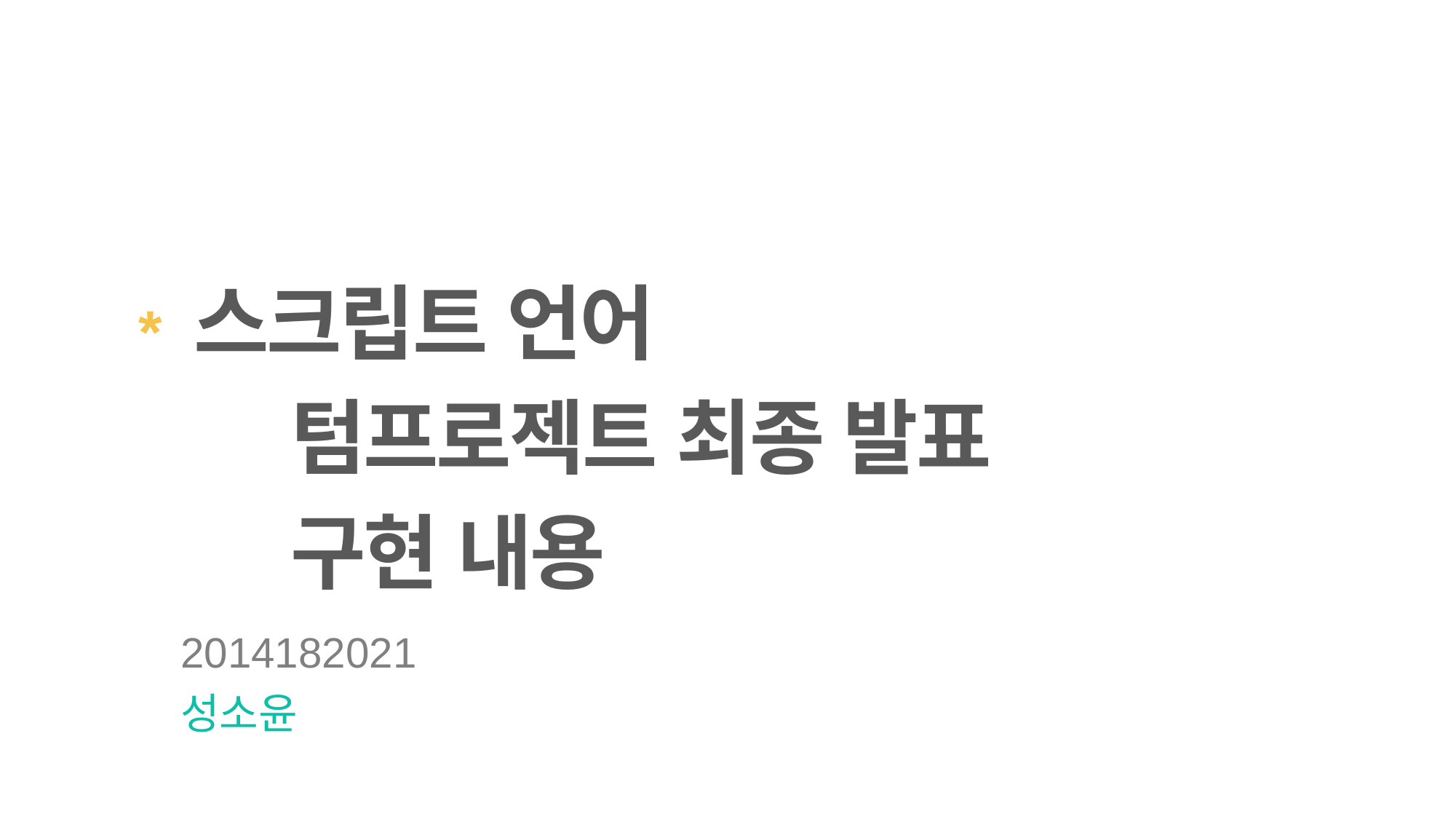

* 스크립트 언어
	 텀프로젝트 최종 발표
	 구현 내용
2014182021
성소윤